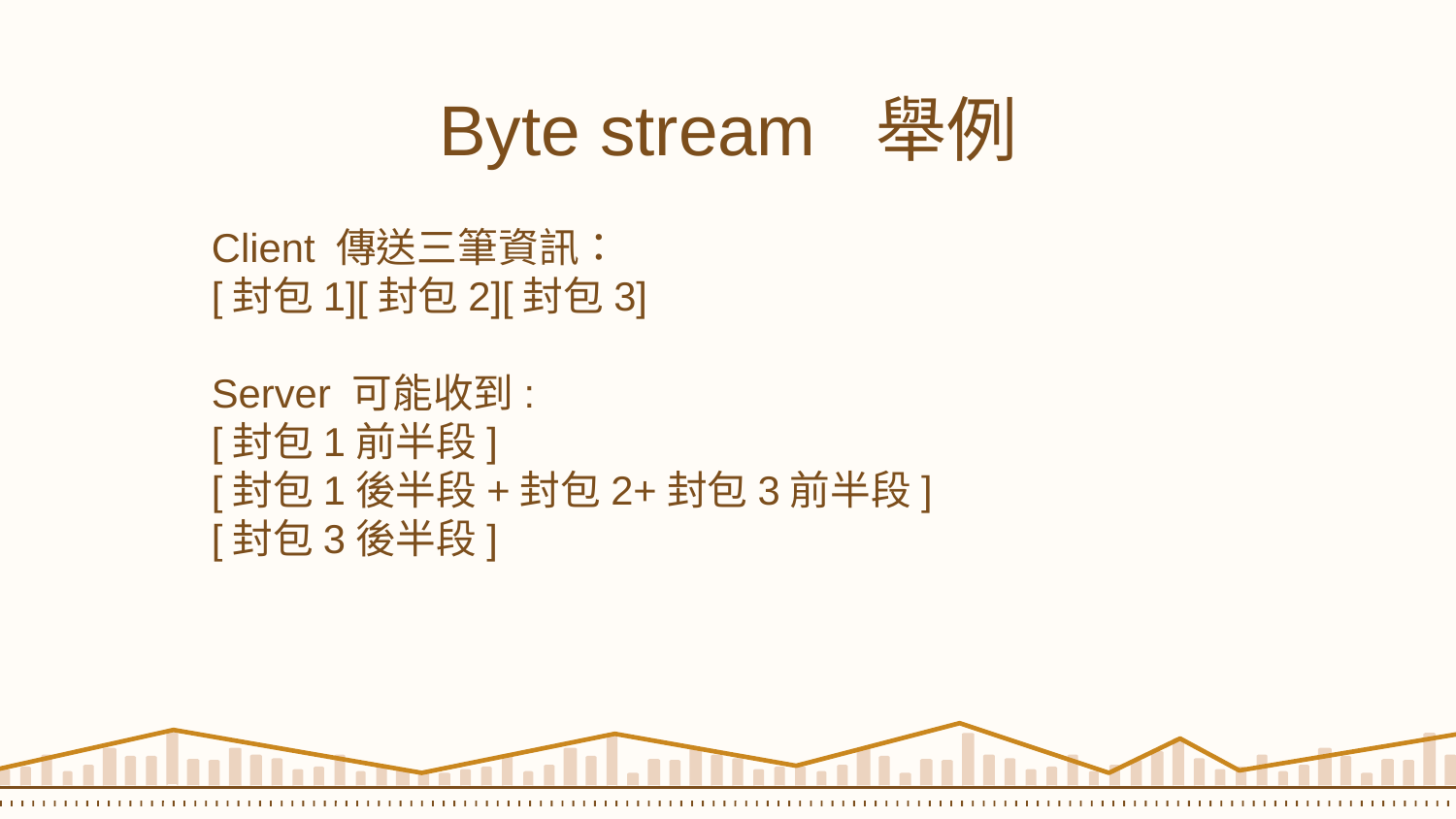

# Byte stream	舉例
Client 傳送三筆資訊：
[封包1][封包2][封包3]

Server 可能收到:
[封包1前半段]
[封包1後半段+封包2+封包3前半段]
[封包3後半段]